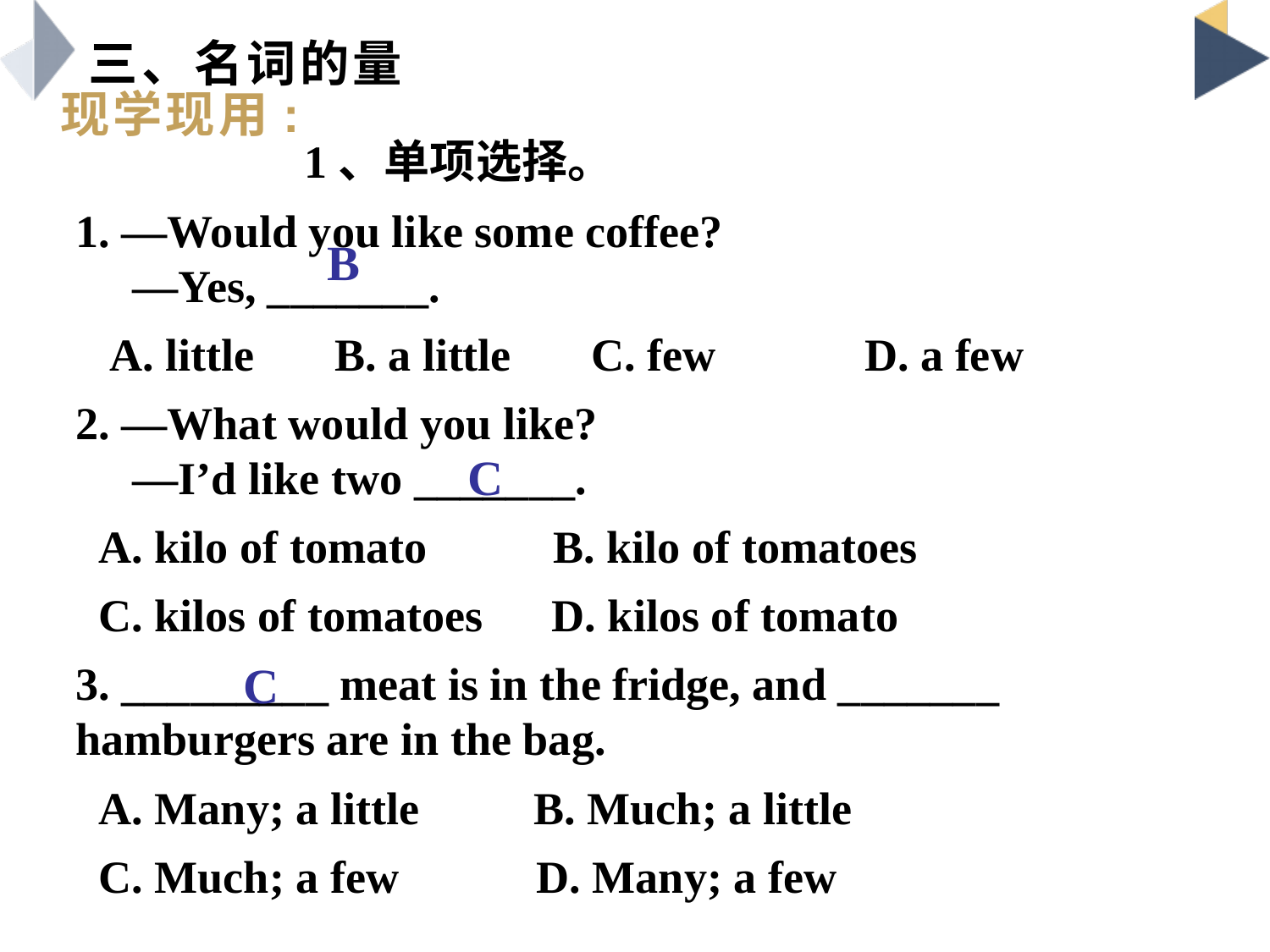

# 三、名词的量
现学现用:
                    1、单项选择。
1. —Would you like some coffee?
     —Yes, _______.
   A. little       B. a little       C. few             D. a few
2. —What would you like?
     —I’d like two _______.
  A. kilo of tomato           B. kilo of tomatoes
  C. kilos of tomatoes      D. kilos of tomato
3. _________ meat is in the fridge, and _______ hamburgers are in the bag.
  A. Many; a little          B. Much; a little
  C. Much; a few            D. Many; a few
B
C
C